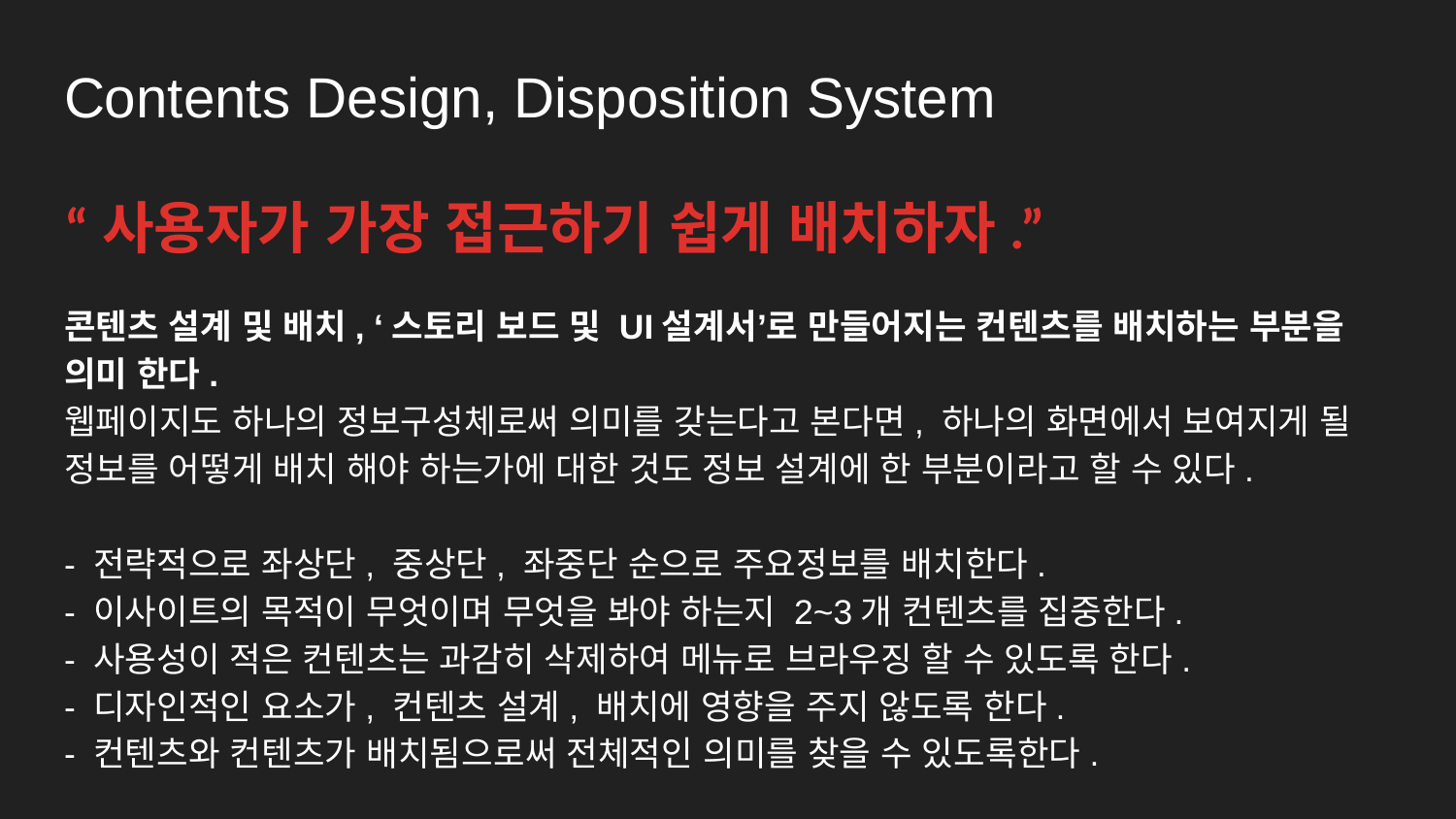

# Contents Design, Disposition System
“사용자가 가장 접근하기 쉽게 배치하자.”

콘텐츠 설계 및 배치, ‘스토리 보드 및 UI설계서’로 만들어지는 컨텐츠를 배치하는 부분을 의미 한다.
웹페이지도 하나의 정보구성체로써 의미를 갖는다고 본다면, 하나의 화면에서 보여지게 될 정보를 어떻게 배치 해야 하는가에 대한 것도 정보 설계에 한 부분이라고 할 수 있다.

- 전략적으로 좌상단, 중상단, 좌중단 순으로 주요정보를 배치한다.
- 이사이트의 목적이 무엇이며 무엇을 봐야 하는지 2~3개 컨텐츠를 집중한다.
- 사용성이 적은 컨텐츠는 과감히 삭제하여 메뉴로 브라우징 할 수 있도록 한다.
- 디자인적인 요소가, 컨텐츠 설계, 배치에 영향을 주지 않도록 한다.
- 컨텐츠와 컨텐츠가 배치됨으로써 전체적인 의미를 찾을 수 있도록한다.